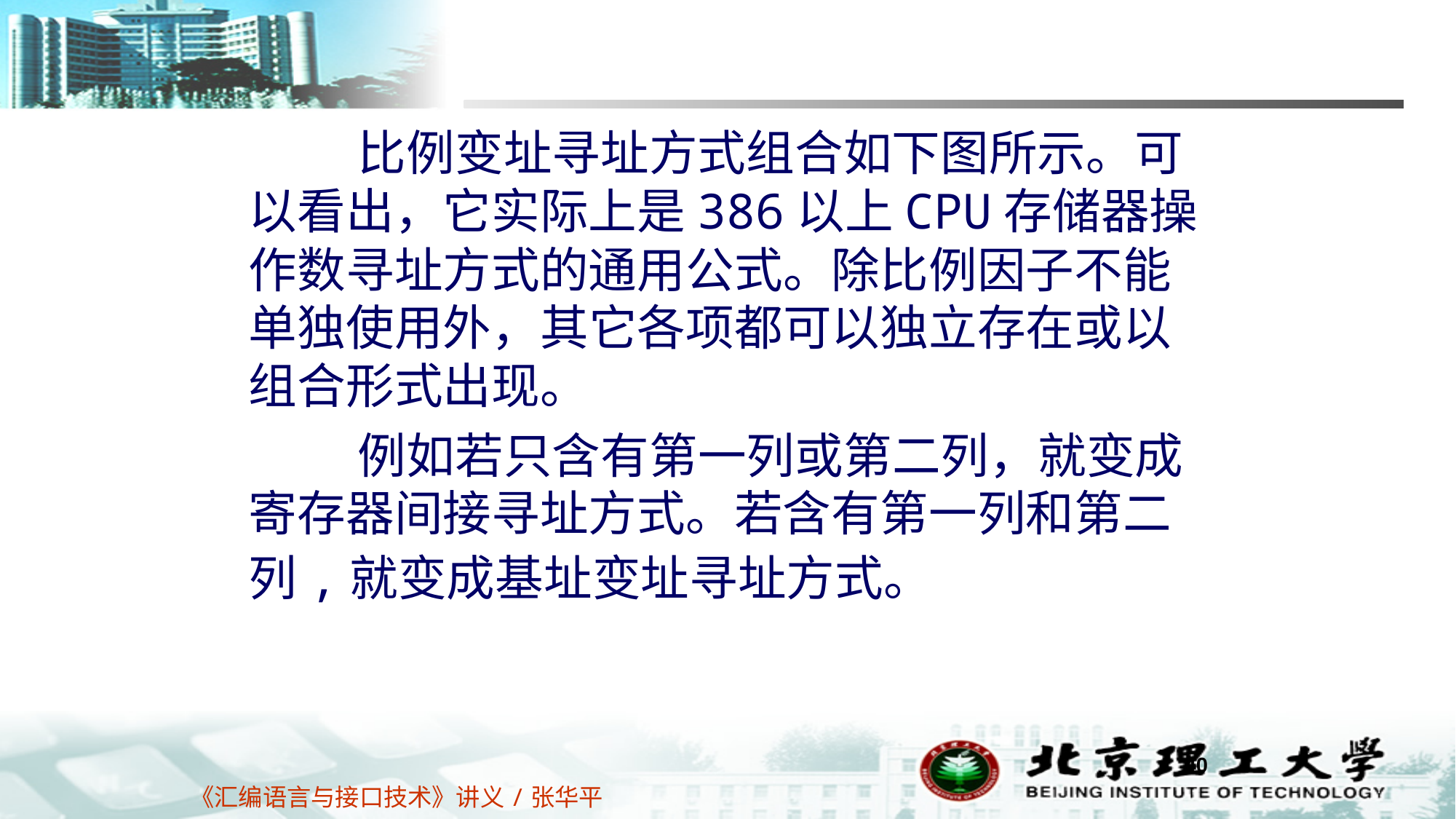

比例变址寻址方式组合如下图所示。可以看出，它实际上是386以上CPU存储器操作数寻址方式的通用公式。除比例因子不能单独使用外，其它各项都可以独立存在或以组合形式出现。
	例如若只含有第一列或第二列，就变成寄存器间接寻址方式。若含有第一列和第二列,就变成基址变址寻址方式。
40